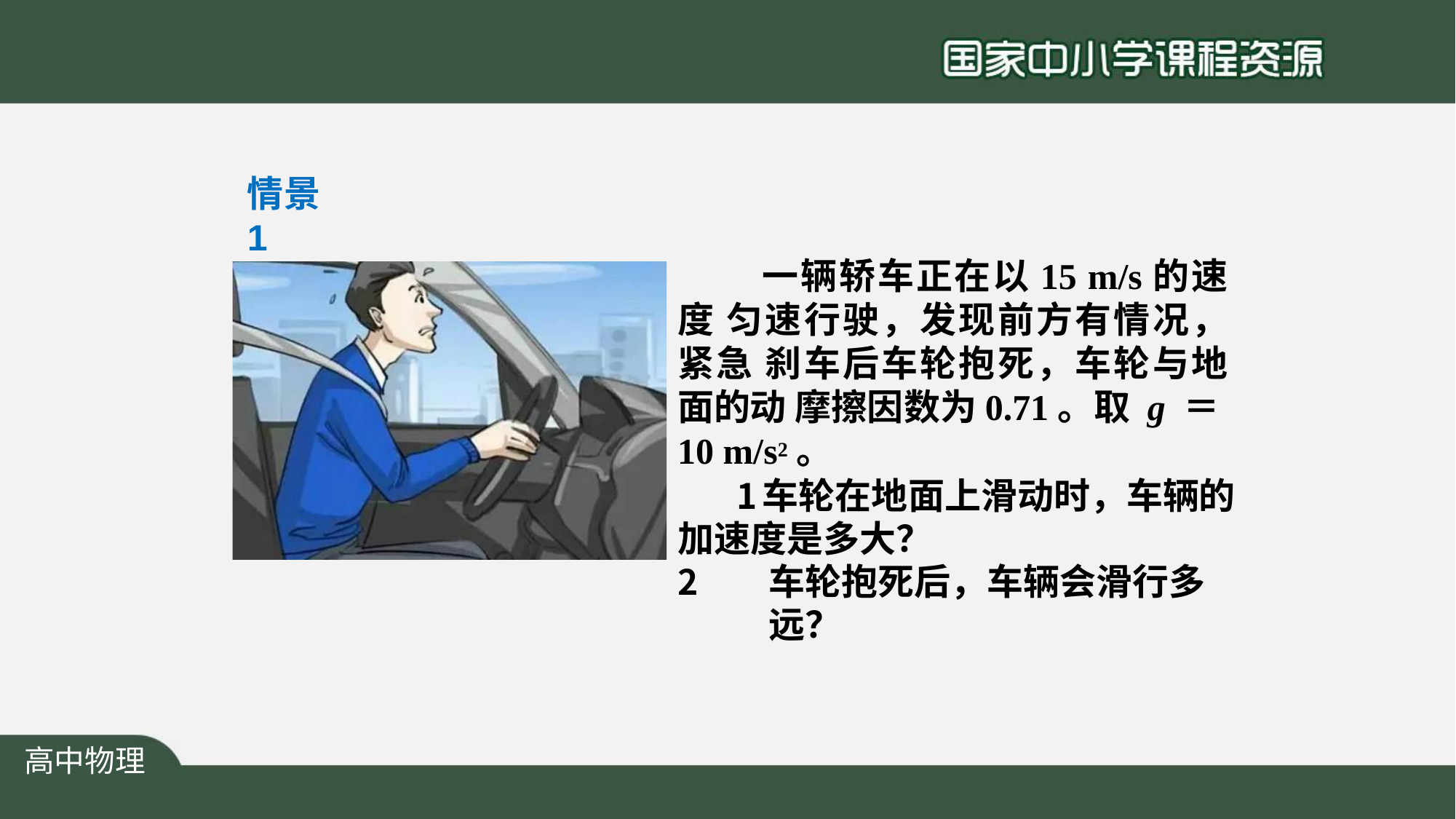

情景1
一辆轿车正在以15 m/s的速度 匀速行驶，发现前方有情况，紧急 刹车后车轮抱死，车轮与地面的动 摩擦因数为0.71。取 g ＝10 m/s2。
车轮在地面上滑动时，车辆的 加速度是多大？
车轮抱死后，车辆会滑行多远？

高中物理